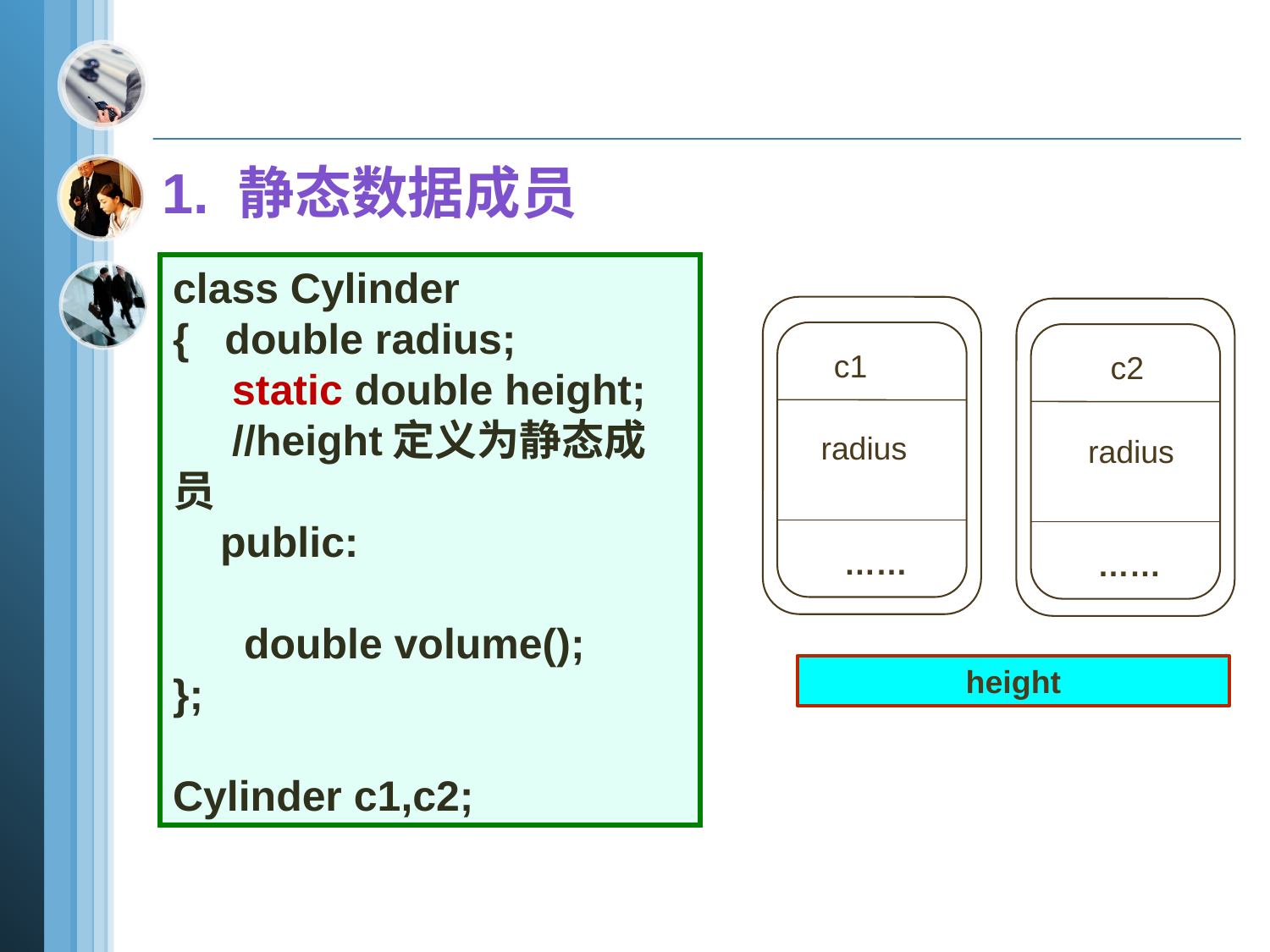

1. 静态数据成员

class Cylinder
{   double radius;
     static double height;
     //height定义为静态成员
    public:
      double volume();
};

Cylinder c1,c2;

c1
radius

……

c2
radius

……
height